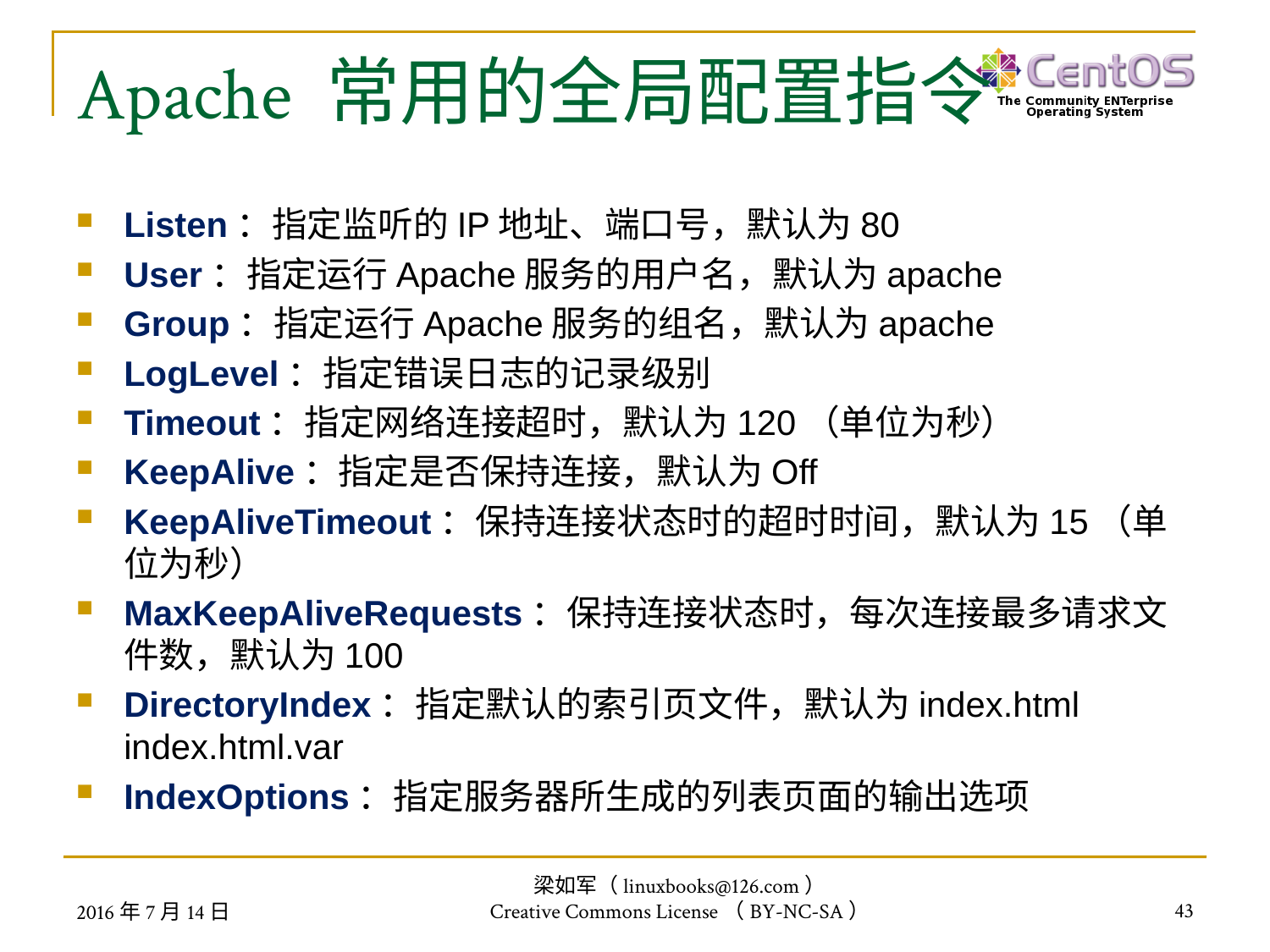

# Apache 常用的全局配置指令
Listen：指定监听的IP地址、端口号，默认为80
User：指定运行Apache服务的用户名，默认为apache
Group：指定运行Apache服务的组名，默认为apache
LogLevel：指定错误日志的记录级别
Timeout：指定网络连接超时，默认为120（单位为秒）
KeepAlive：指定是否保持连接，默认为Off
KeepAliveTimeout：保持连接状态时的超时时间，默认为15（单位为秒）
MaxKeepAliveRequests：保持连接状态时，每次连接最多请求文件数，默认为100
DirectoryIndex：指定默认的索引页文件，默认为index.html  index.html.var
IndexOptions：指定服务器所生成的列表页面的输出选项
梁如军（linuxbooks@126.com）
Creative Commons License（BY-NC-SA）
2016年7月14日
43